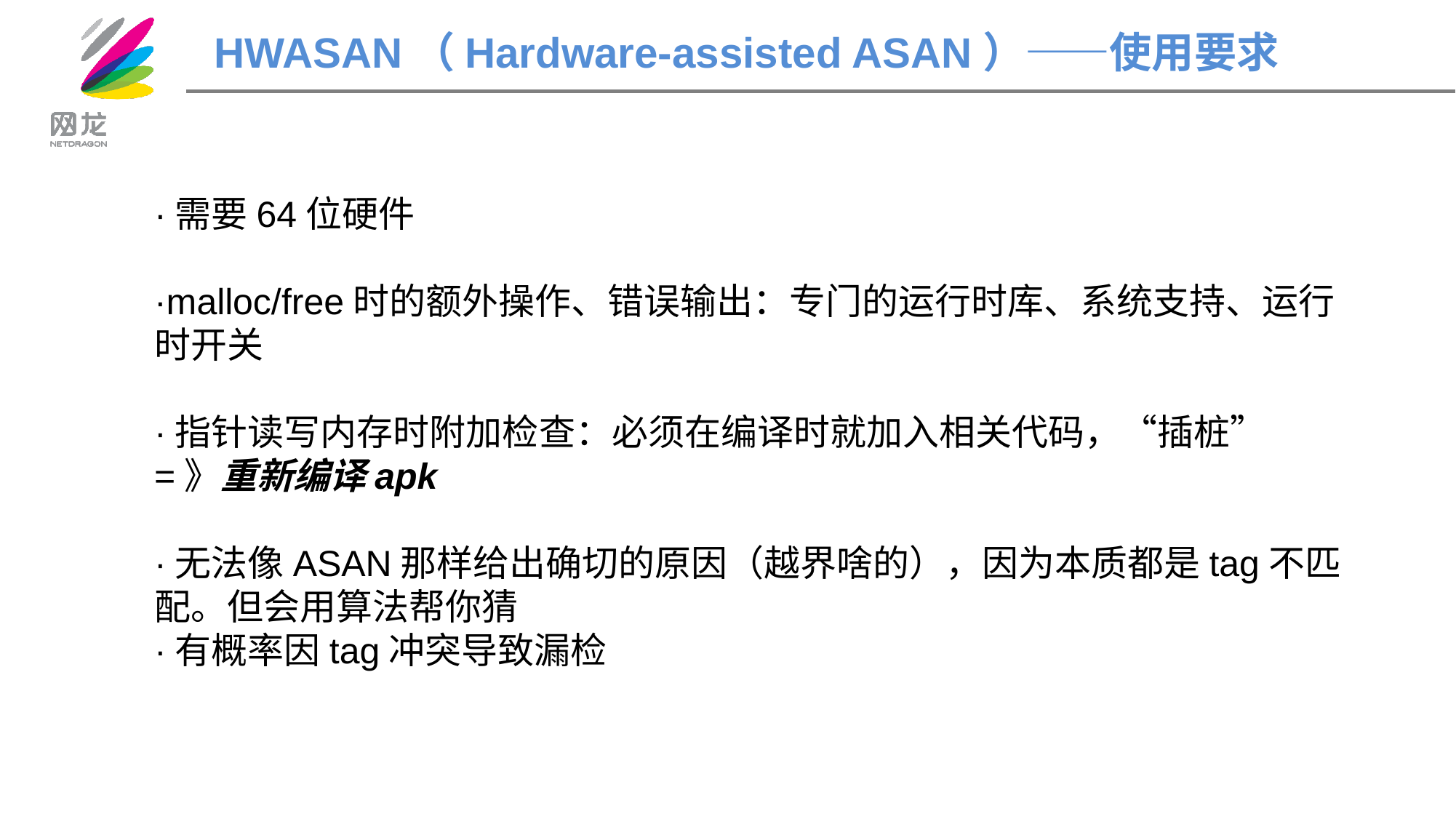

HWASAN（Hardware-assisted ASAN）——使用要求
·需要64位硬件

·malloc/free时的额外操作、错误输出：专门的运行时库、系统支持、运行时开关

·指针读写内存时附加检查：必须在编译时就加入相关代码，“插桩”
=》重新编译apk

·无法像ASAN那样给出确切的原因（越界啥的），因为本质都是tag不匹配。但会用算法帮你猜
·有概率因tag冲突导致漏检